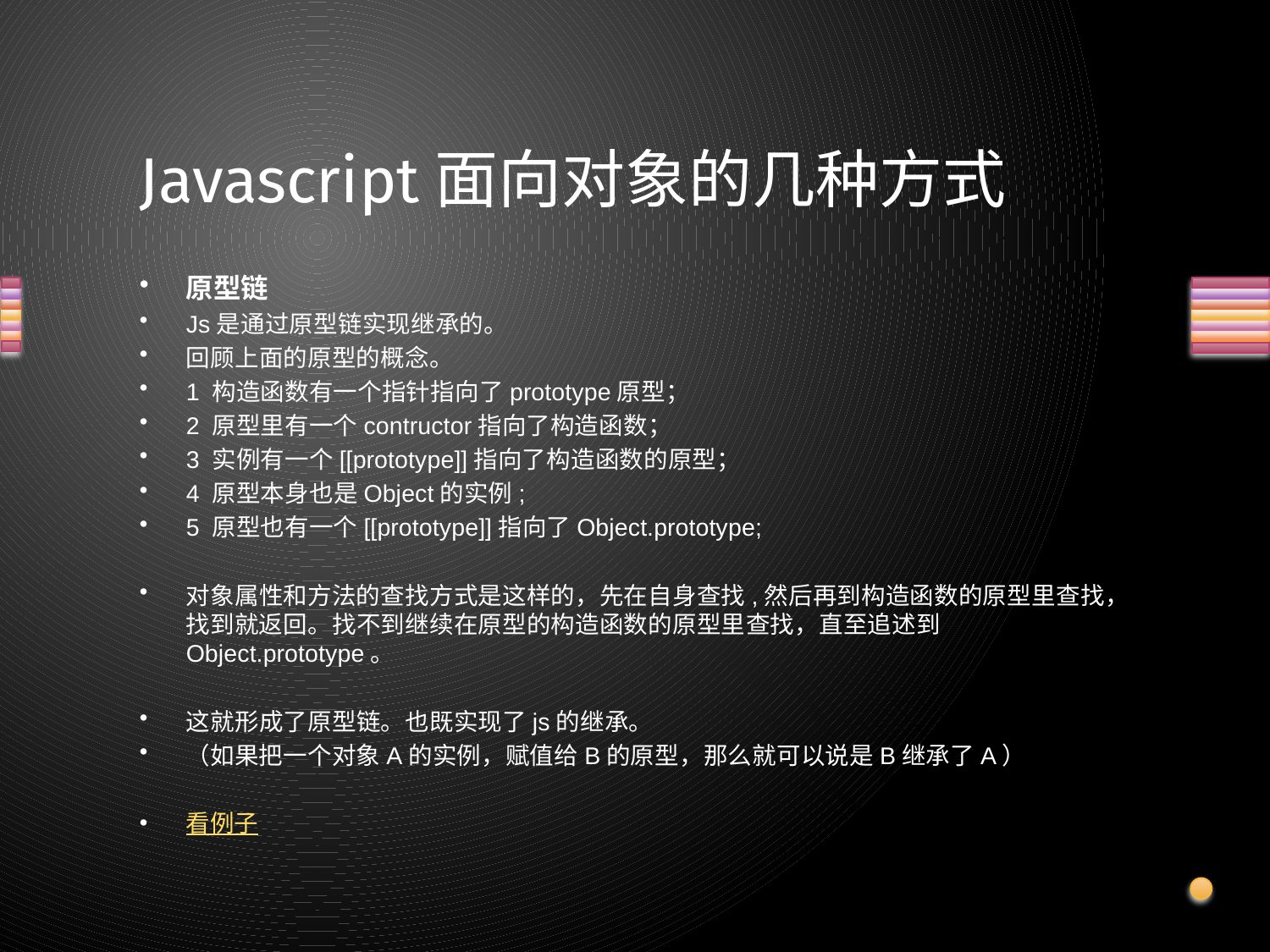

# Javascript面向对象的几种方式

原型链
Js是通过原型链实现继承的。
回顾上面的原型的概念。
1 构造函数有一个指针指向了prototype原型；
2 原型里有一个contructor指向了构造函数；
3 实例有一个[[prototype]]指向了构造函数的原型；
4 原型本身也是Object的实例;
5 原型也有一个[[prototype]]指向了Object.prototype;

对象属性和方法的查找方式是这样的，先在自身查找,然后再到构造函数的原型里查找，找到就返回。找不到继续在原型的构造函数的原型里查找，直至追述到Object.prototype。

这就形成了原型链。也既实现了js的继承。
（如果把一个对象A的实例，赋值给B的原型，那么就可以说是B继承了A）

看例子